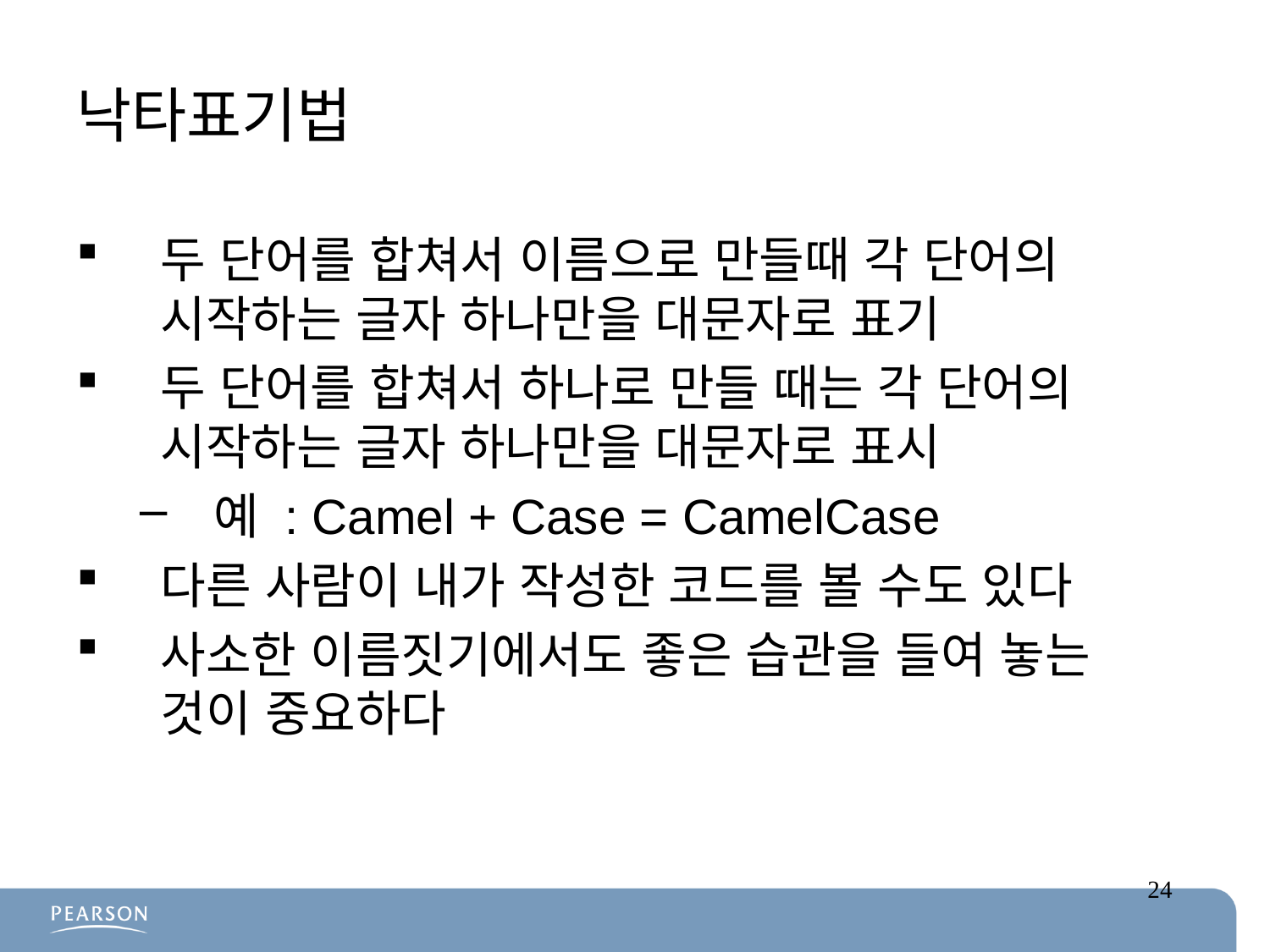

# 낙타표기법
두 단어를 합쳐서 이름으로 만들때 각 단어의 시작하는 글자 하나만을 대문자로 표기
두 단어를 합쳐서 하나로 만들 때는 각 단어의 시작하는 글자 하나만을 대문자로 표시
예 : Camel + Case = CamelCase
다른 사람이 내가 작성한 코드를 볼 수도 있다
사소한 이름짓기에서도 좋은 습관을 들여 놓는 것이 중요하다
24